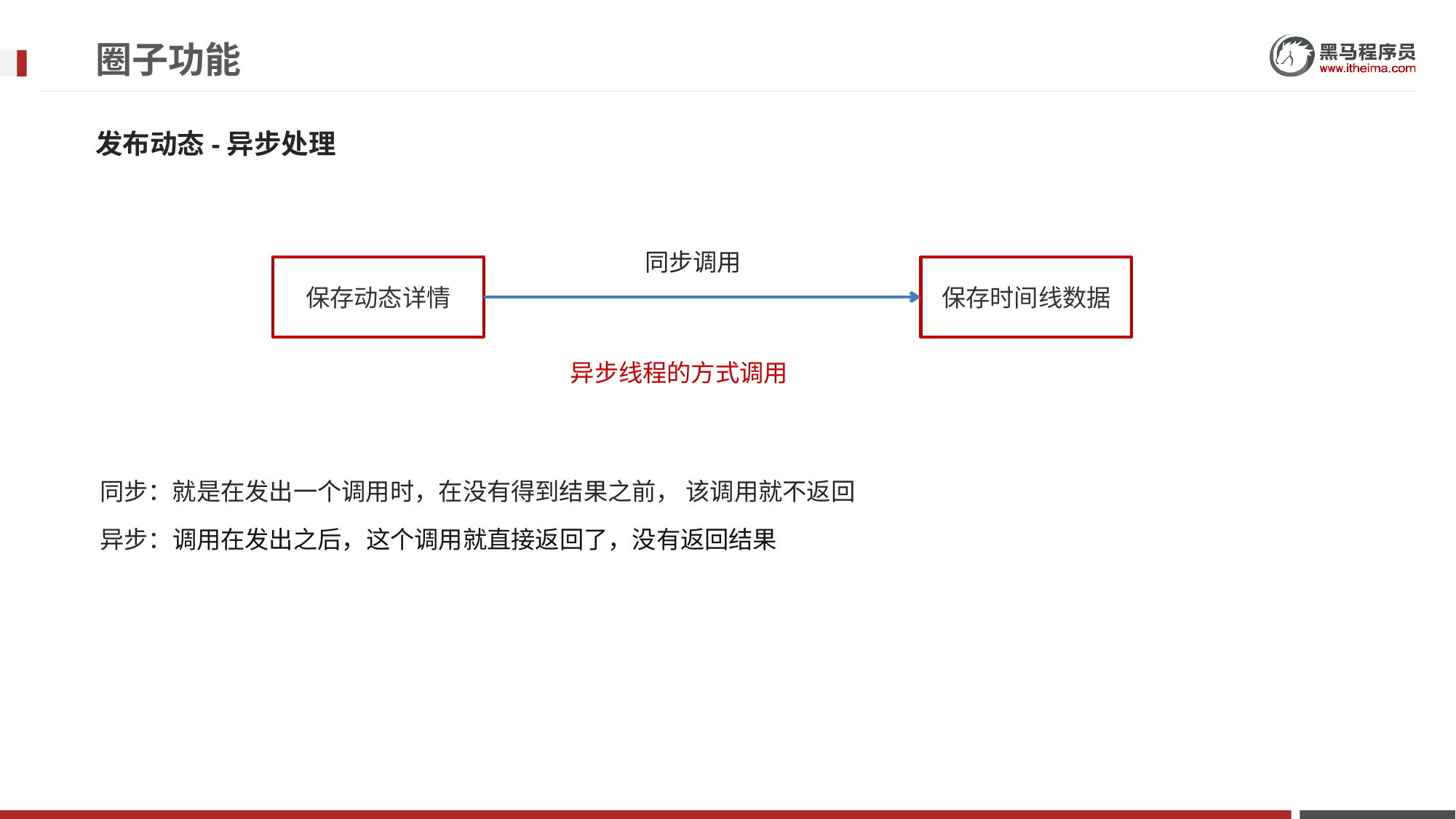

# 圈子功能
发布动态-异步处理
同步调用
保存动态详情
保存时间线数据
异步线程的方式调用
同步：就是在发出一个调用时，在没有得到结果之前， 该调用就不返回
异步：调用在发出之后，这个调用就直接返回了，没有返回结果